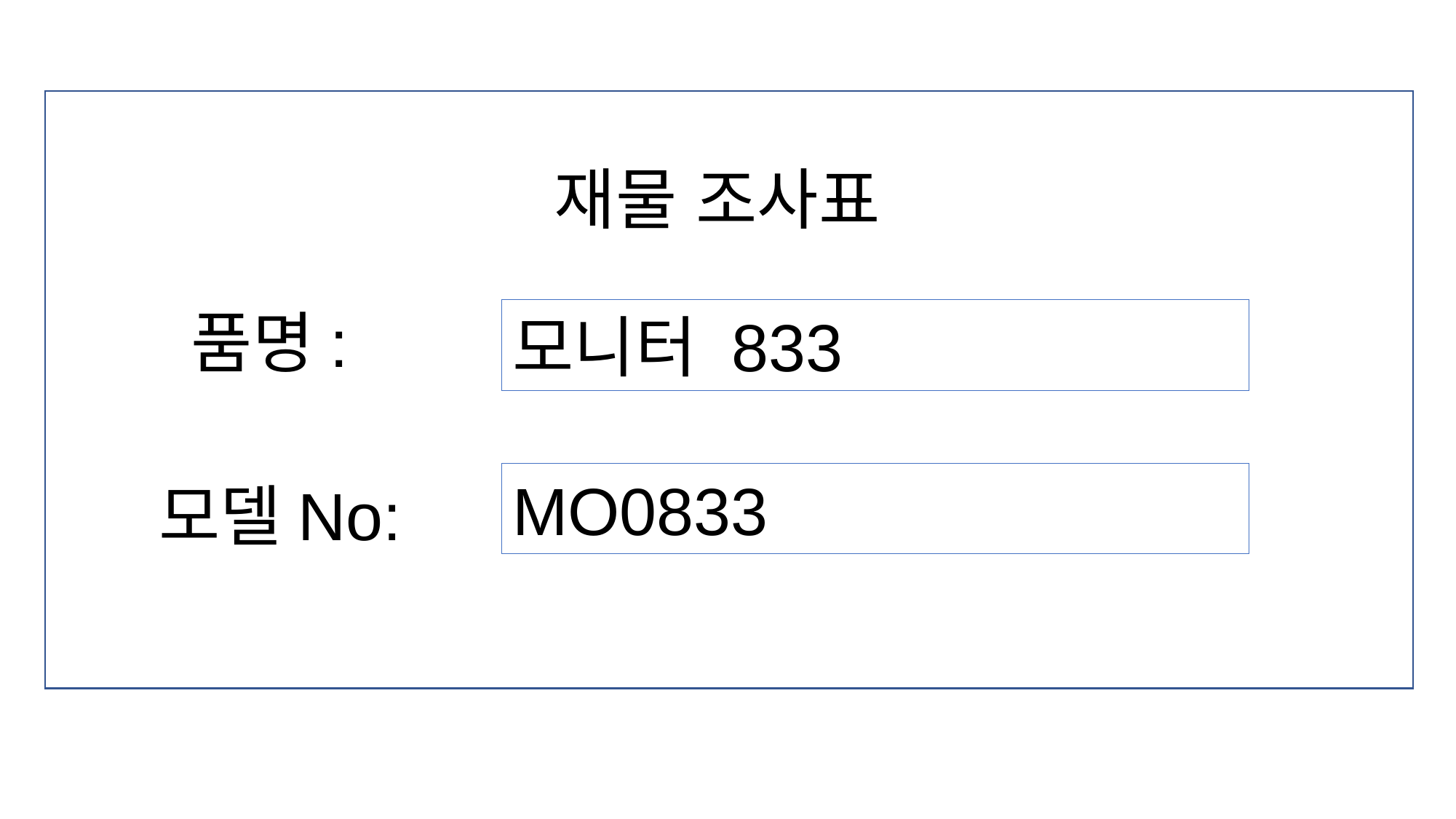

재물 조사표
품명:
모니터 833
MO0833
모델No: